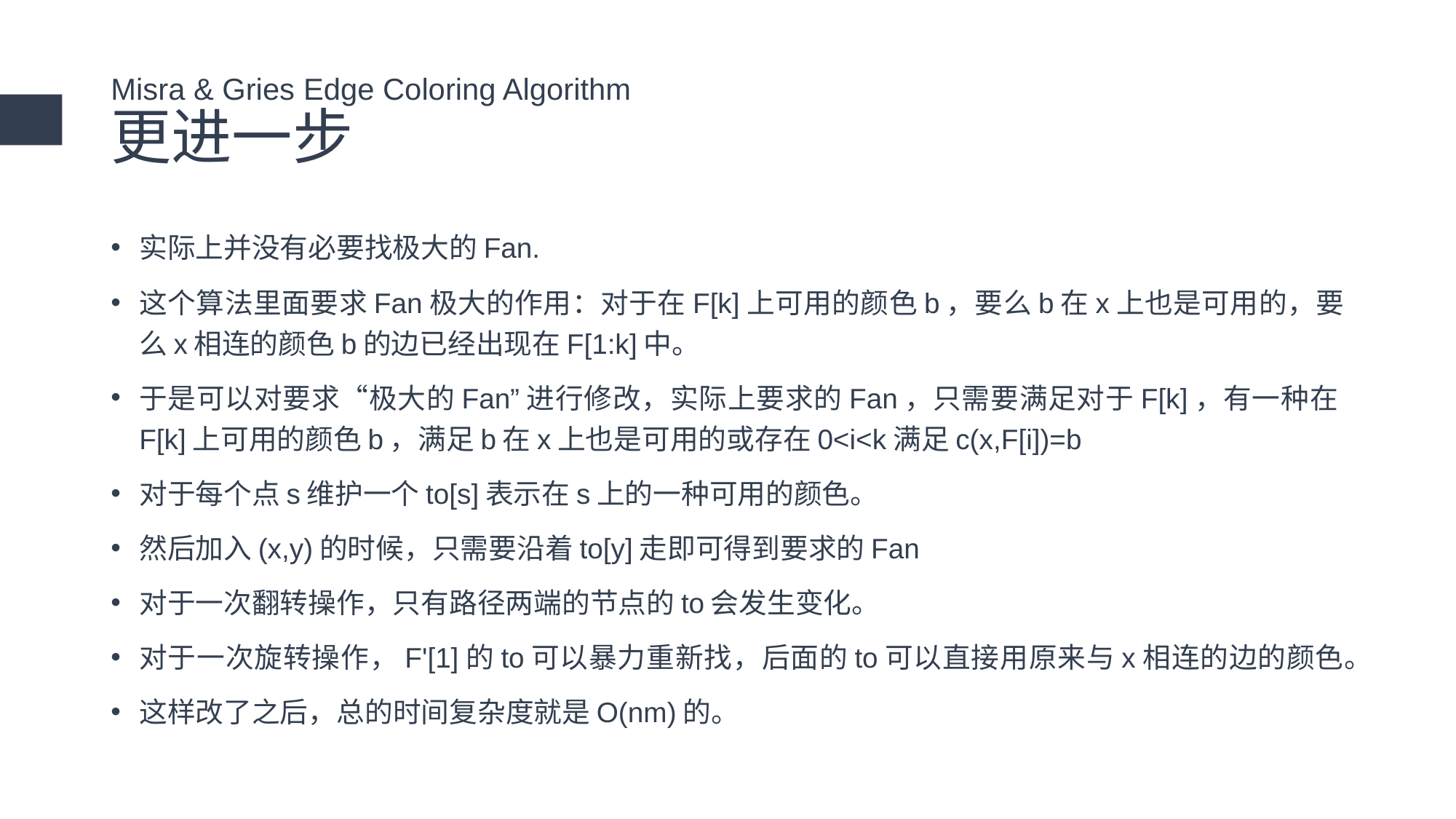

# Misra & Gries Edge Coloring Algorithm 更进一步
实际上并没有必要找极大的Fan.
这个算法里面要求Fan极大的作用：对于在F[k]上可用的颜色b，要么b在x上也是可用的，要么x相连的颜色b的边已经出现在F[1:k]中。
于是可以对要求“极大的Fan”进行修改，实际上要求的Fan，只需要满足对于F[k]，有一种在F[k]上可用的颜色b，满足b在x上也是可用的或存在0<i<k满足c(x,F[i])=b
对于每个点s维护一个to[s]表示在s上的一种可用的颜色。
然后加入(x,y)的时候，只需要沿着to[y]走即可得到要求的Fan
对于一次翻转操作，只有路径两端的节点的to会发生变化。
对于一次旋转操作，F'[1]的to可以暴力重新找，后面的to可以直接用原来与x相连的边的颜色。
这样改了之后，总的时间复杂度就是O(nm)的。